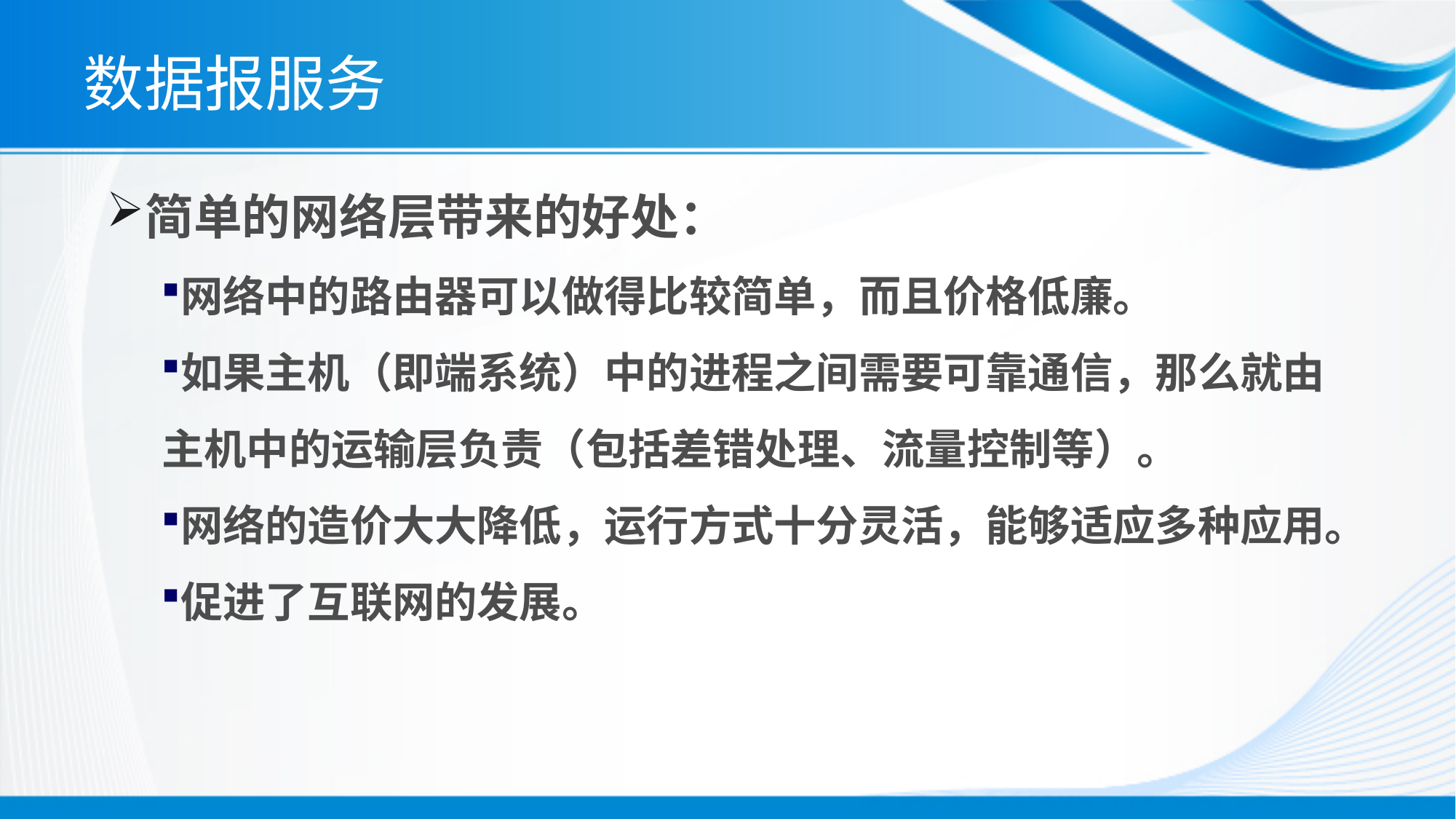

# 数据报服务
简单的网络层带来的好处：
网络中的路由器可以做得比较简单，而且价格低廉。
如果主机（即端系统）中的进程之间需要可靠通信，那么就由主机中的运输层负责（包括差错处理、流量控制等）。
网络的造价大大降低，运行方式十分灵活，能够适应多种应用。
促进了互联网的发展。